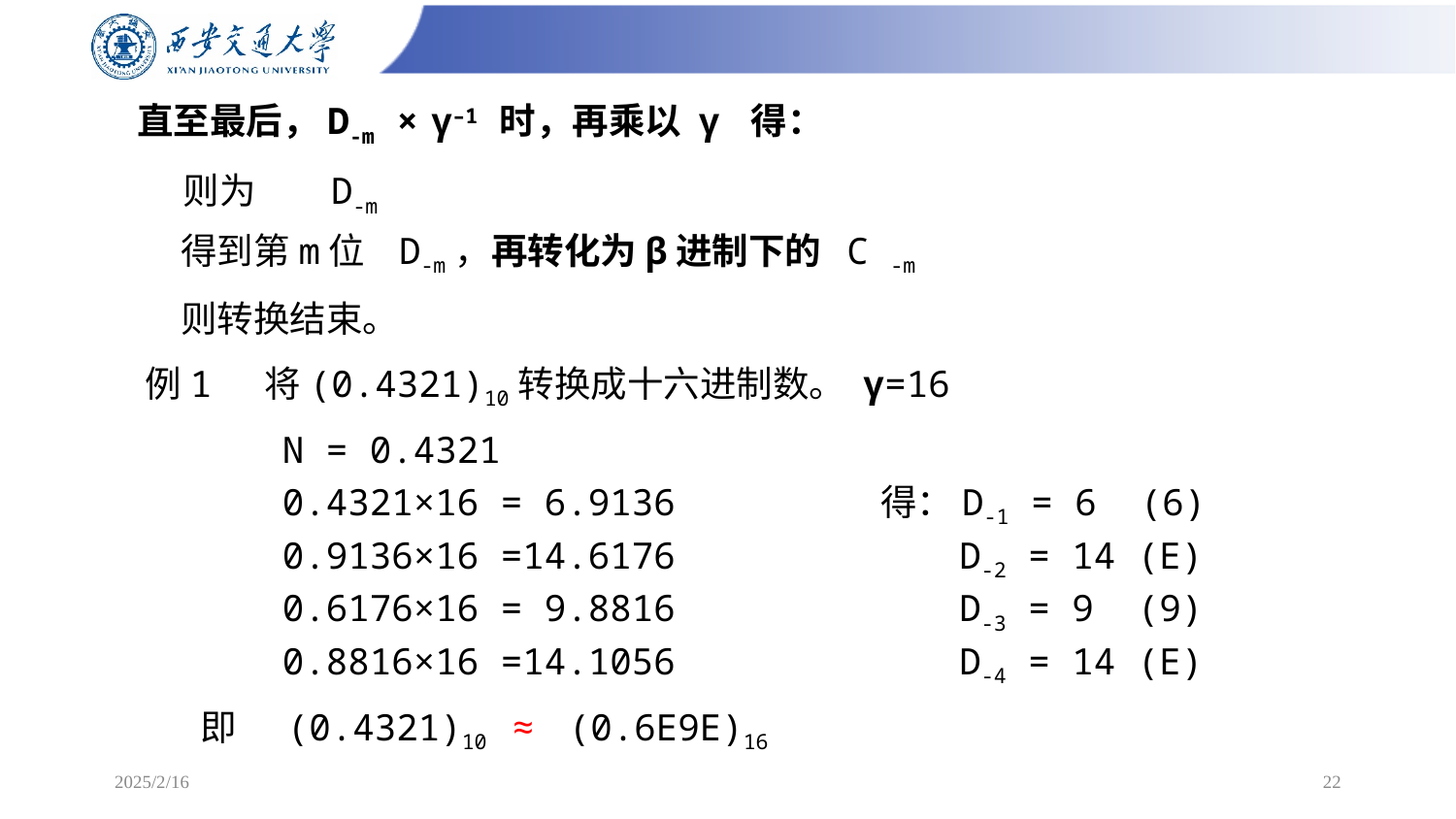

# 直至最后，D-m × γ–1 时，再乘以 γ 得：
则为        D-m
得到第m位   D-m，再转化为β进制下的  C -m
则转换结束。
例1  将(0.4321)10转换成十六进制数。 γ=16
      N = 0.4321
      0.4321×16 = 6.9136         得：D-1 = 6  (6)
      0.9136×16 =14.6176             D-2 = 14 (E)
      0.6176×16 = 9.8816             D-3 = 9  (9)
      0.8816×16 =14.1056             D-4 = 14 (E)
即     (0.4321)10  ≈  (0.6E9E)16
2025/2/16
22